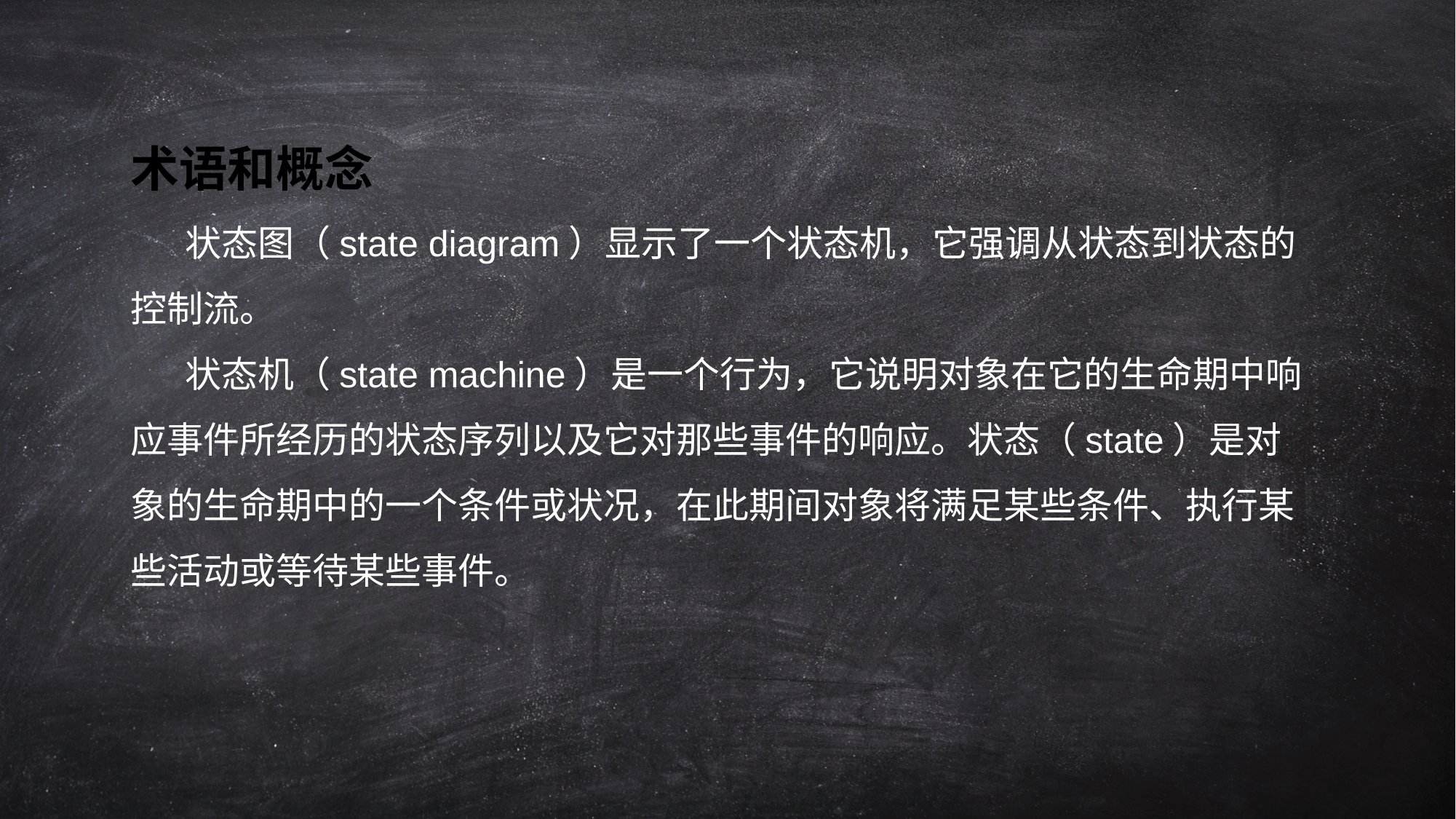

术语和概念
状态图（state diagram）显示了一个状态机，它强调从状态到状态的控制流。
状态机（state machine）是一个行为，它说明对象在它的生命期中响应事件所经历的状态序列以及它对那些事件的响应。状态（state）是对象的生命期中的一个条件或状况，在此期间对象将满足某些条件、执行某些活动或等待某些事件。